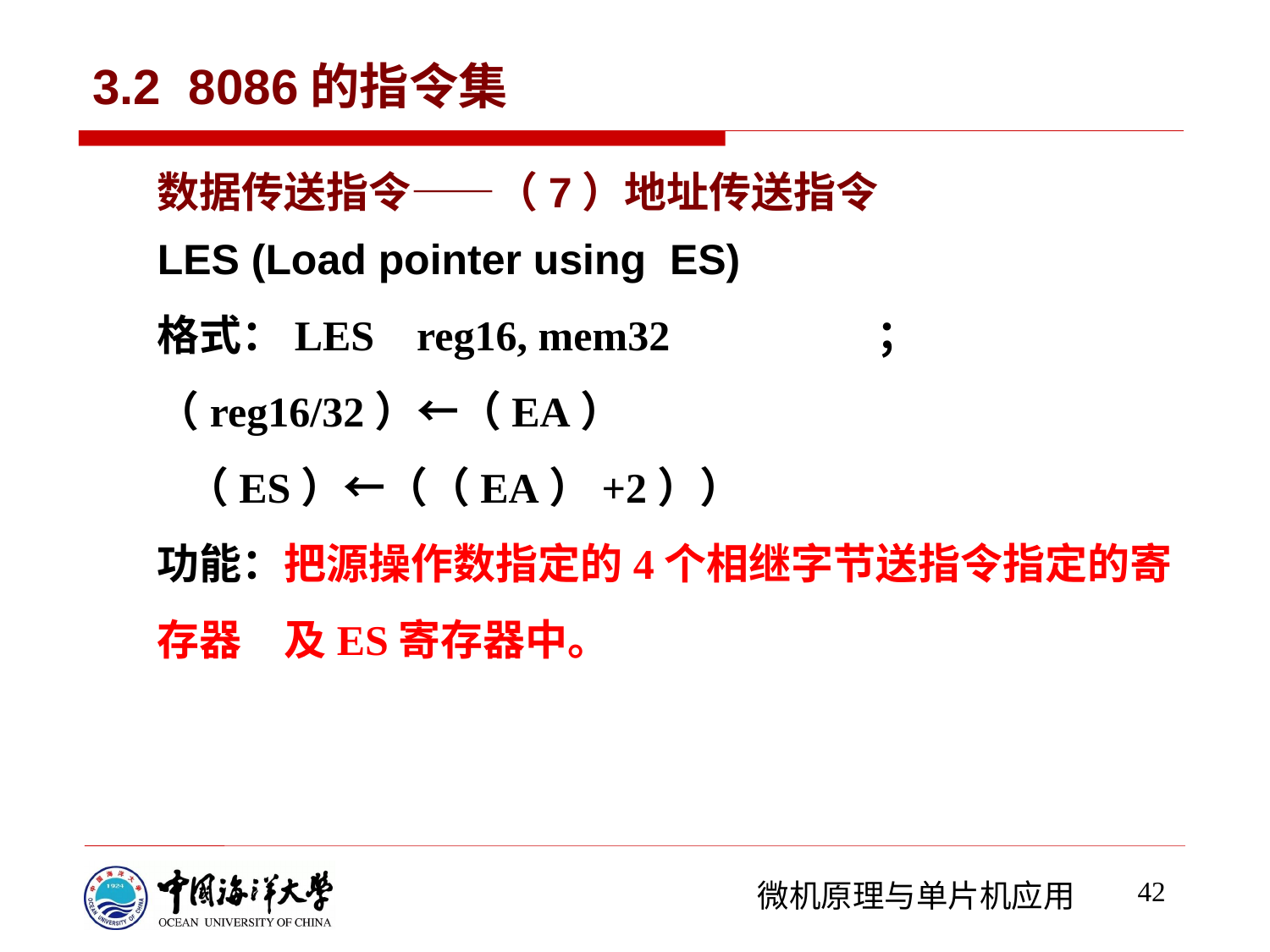

# 3.2  8086的指令集
数据传送指令——（7）地址传送指令
LES (Load pointer using  ES)
格式：LES    reg16, mem32	       ；
（reg16/32）←（EA）
  （ES）←（（EA）+2））
功能：把源操作数指定的4个相继字节送指令指定的寄存器   	及ES寄存器中。
42